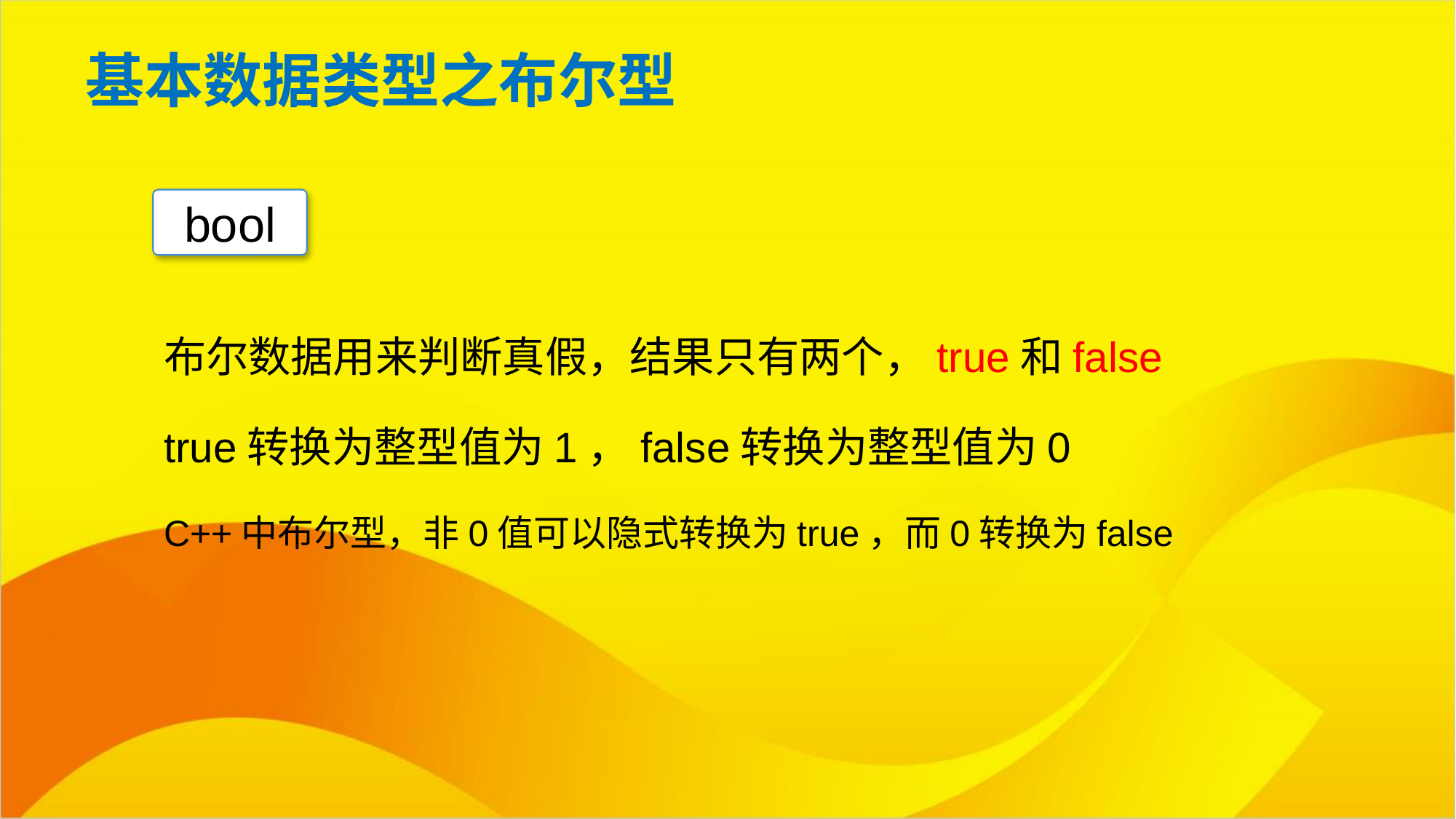

基本数据类型之布尔型
bool
布尔数据用来判断真假，结果只有两个，true和false
true转换为整型值为1，false转换为整型值为0
C++中布尔型，非0值可以隐式转换为true，而0转换为false